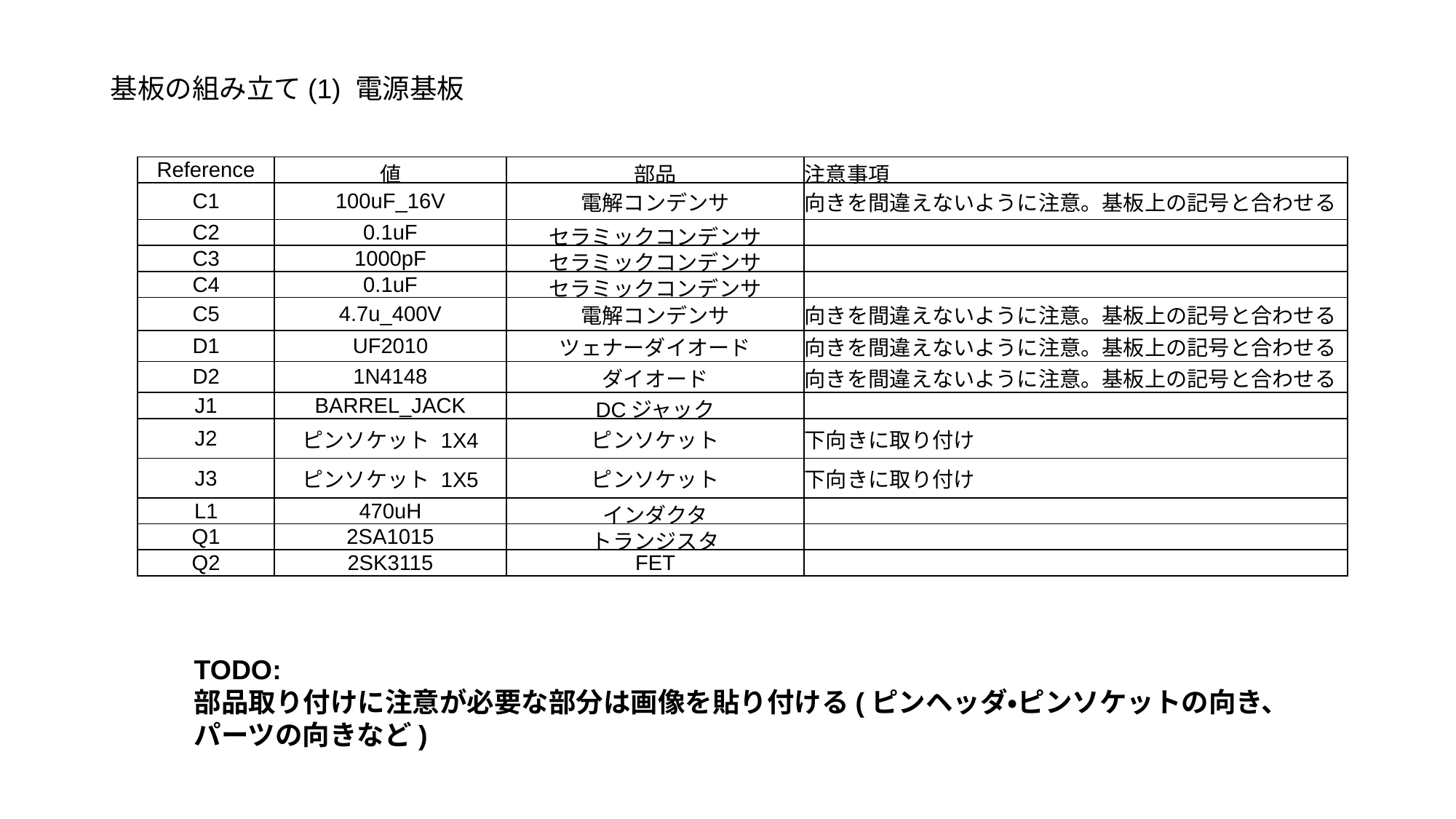

基板の組み立て(1) 電源基板
| Reference | 値 | 部品 | 注意事項 |
| --- | --- | --- | --- |
| C1 | 100uF\_16V | 電解コンデンサ | 向きを間違えないように注意。基板上の記号と合わせる |
| C2 | 0.1uF | セラミックコンデンサ |  |
| C3 | 1000pF | セラミックコンデンサ |  |
| C4 | 0.1uF | セラミックコンデンサ |  |
| C5 | 4.7u\_400V | 電解コンデンサ | 向きを間違えないように注意。基板上の記号と合わせる |
| D1 | UF2010 | ツェナーダイオード | 向きを間違えないように注意。基板上の記号と合わせる |
| D2 | 1N4148 | ダイオード | 向きを間違えないように注意。基板上の記号と合わせる |
| J1 | BARREL\_JACK | DCジャック |  |
| J2 | ピンソケット 1X4 | ピンソケット | 下向きに取り付け |
| J3 | ピンソケット 1X5 | ピンソケット | 下向きに取り付け |
| L1 | 470uH | インダクタ |  |
| Q1 | 2SA1015 | トランジスタ |  |
| Q2 | 2SK3115 | FET |  |
TODO:
部品取り付けに注意が必要な部分は画像を貼り付ける(ピンヘッダ・ピンソケットの向き、パーツの向きなど)